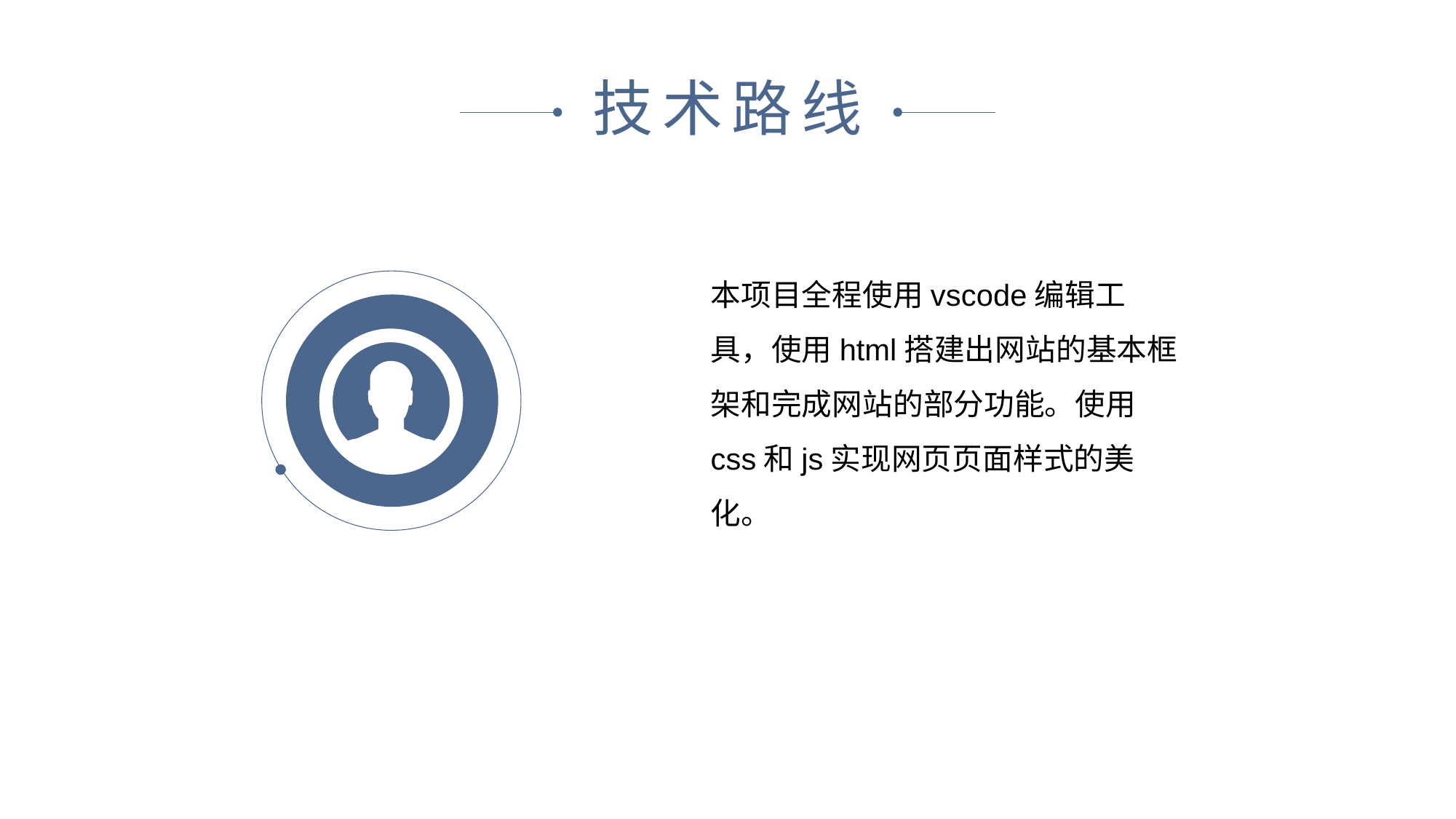

技术路线
本项目全程使用vscode编辑工具，使用html搭建出网站的基本框架和完成网站的部分功能。使用css和js实现网页页面样式的美化。